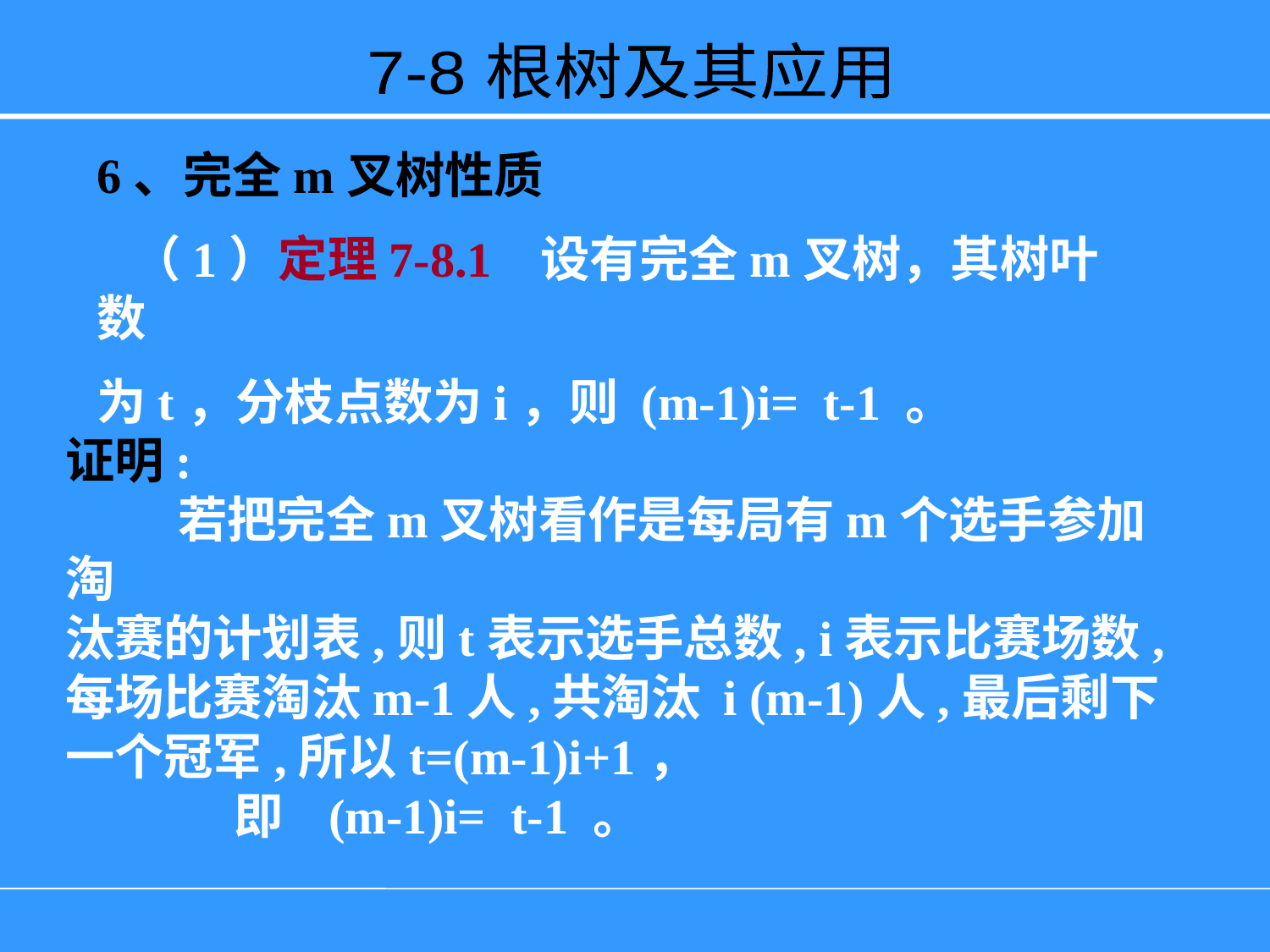

7-8 根树及其应用

6、完全m叉树性质
  （1）定理7-8.1   设有完全m叉树，其树叶数
为t，分枝点数为i，则 (m-1)i=  t-1 。

证明:
         若把完全m叉树看作是每局有m个选手参加淘
汰赛的计划表,则t表示选手总数, i表示比赛场数,每场比赛淘汰m-1人,共淘汰 i (m-1)人,最后剩下一个冠军,所以t=(m-1)i+1，
              即   (m-1)i=  t-1 。